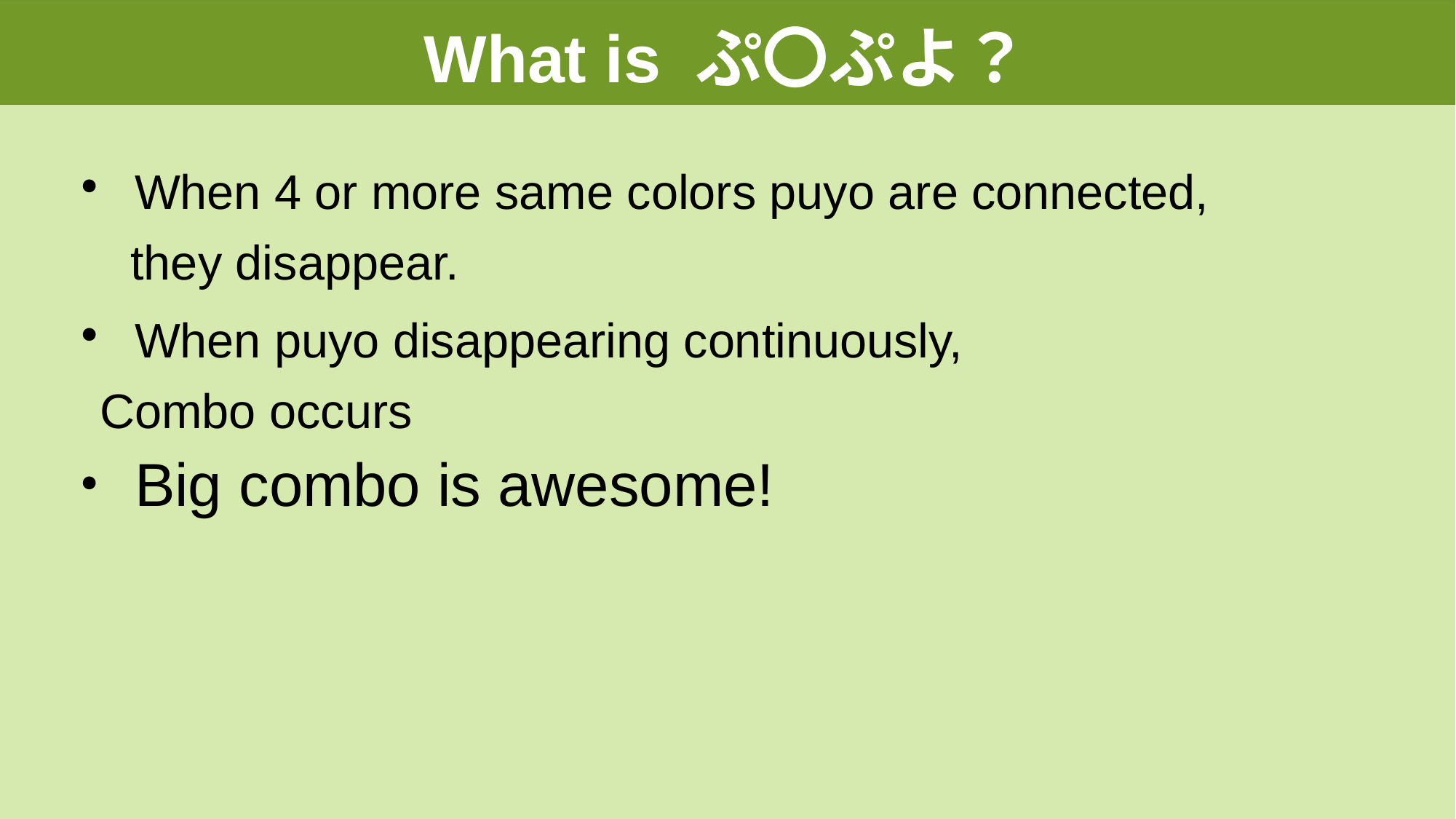

# What is ぷ〇ぷよ？
・When 4 or more same colors puyo are connected,
　 they disappear.
・When puyo disappearing continuously,
   Combo occurs
・Big combo is awesome!